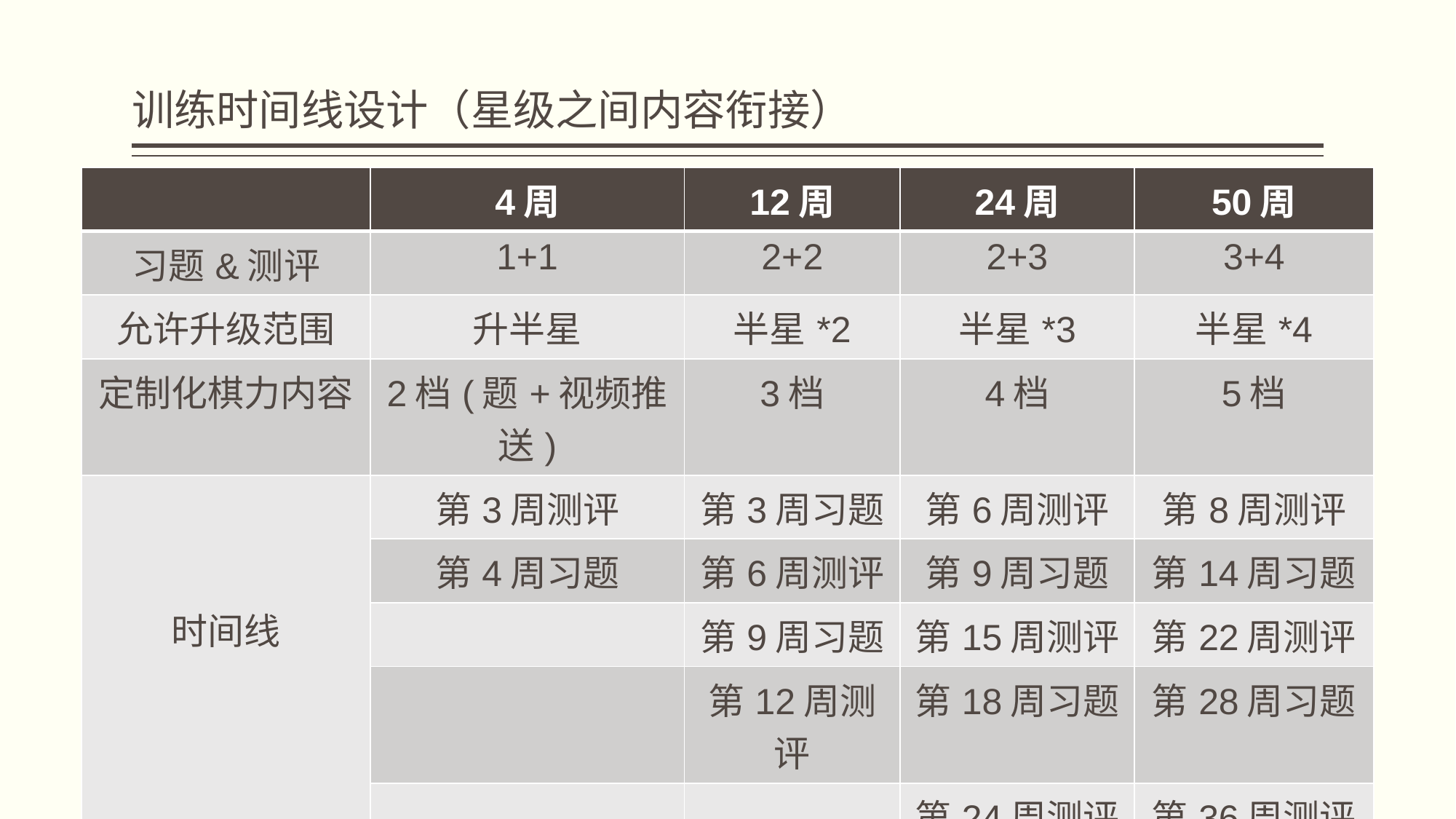

# 训练时间线设计（星级之间内容衔接）
|  | 4周 | 12周 | 24周 | 50周 |
| --- | --- | --- | --- | --- |
| 习题&测评 | 1+1 | 2+2 | 2+3 | 3+4 |
| 允许升级范围 | 升半星 | 半星\*2 | 半星\*3 | 半星\*4 |
| 定制化棋力内容 | 2档(题+视频推送) | 3档 | 4档 | 5档 |
| 时间线 | 第3周测评 | 第3周习题 | 第6周测评 | 第8周测评 |
|  | 第4周习题 | 第6周测评 | 第9周习题 | 第14周习题 |
|  |  | 第9周习题 | 第15周测评 | 第22周测评 |
|  |  | 第12周测评 | 第18周习题 | 第28周习题 |
|  |  |  | 第24周测评 | 第36周测评 |
|  |  |  |  | 第42周习题 |
|  |  |  |  | 第50周测评 |